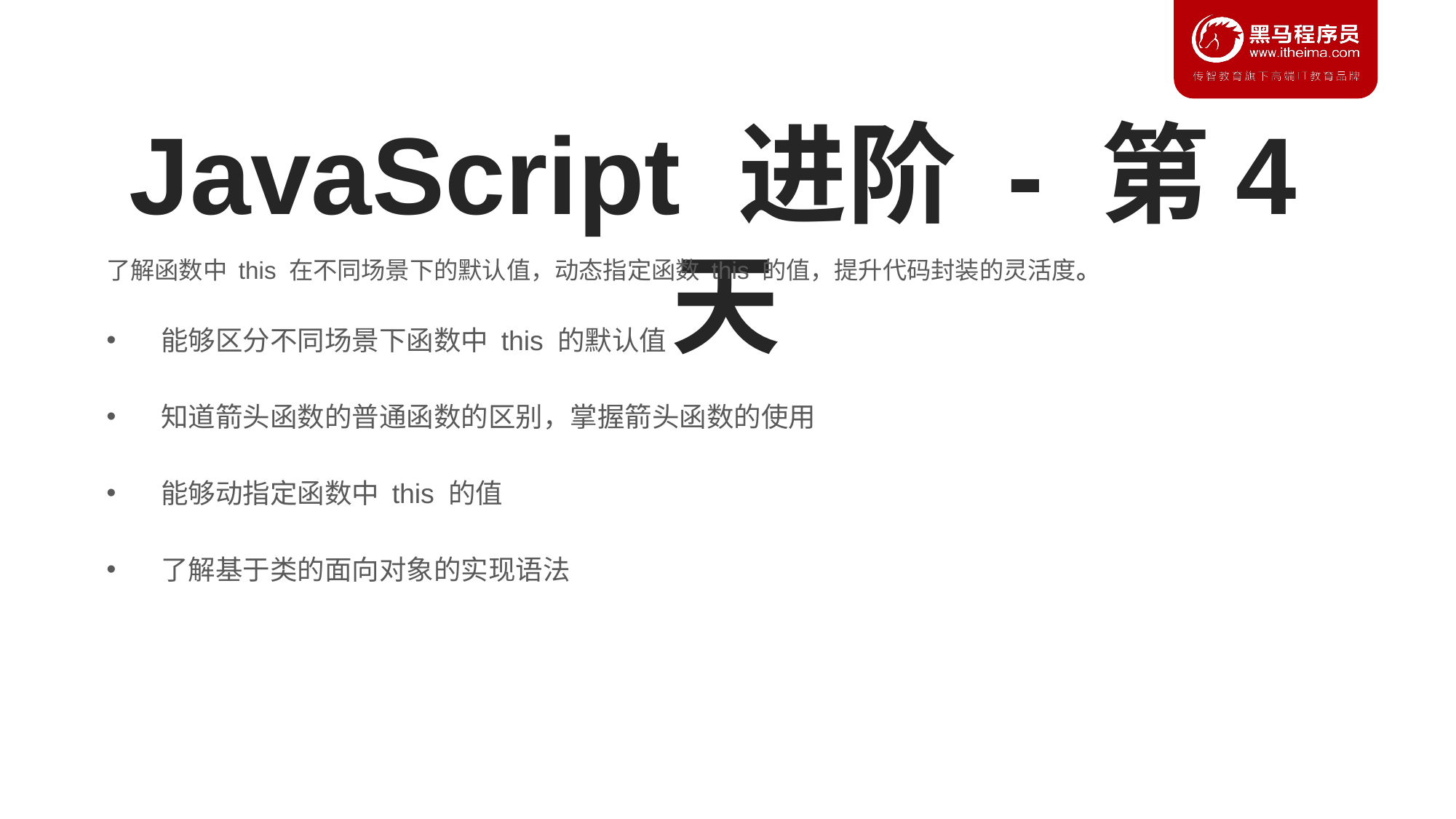

# JavaScript 进阶 - 第4天
了解函数中 this 在不同场景下的默认值，动态指定函数 this 的值，提升代码封装的灵活度。

能够区分不同场景下函数中 this 的默认值

知道箭头函数的普通函数的区别，掌握箭头函数的使用

能够动指定函数中 this 的值

了解基于类的面向对象的实现语法